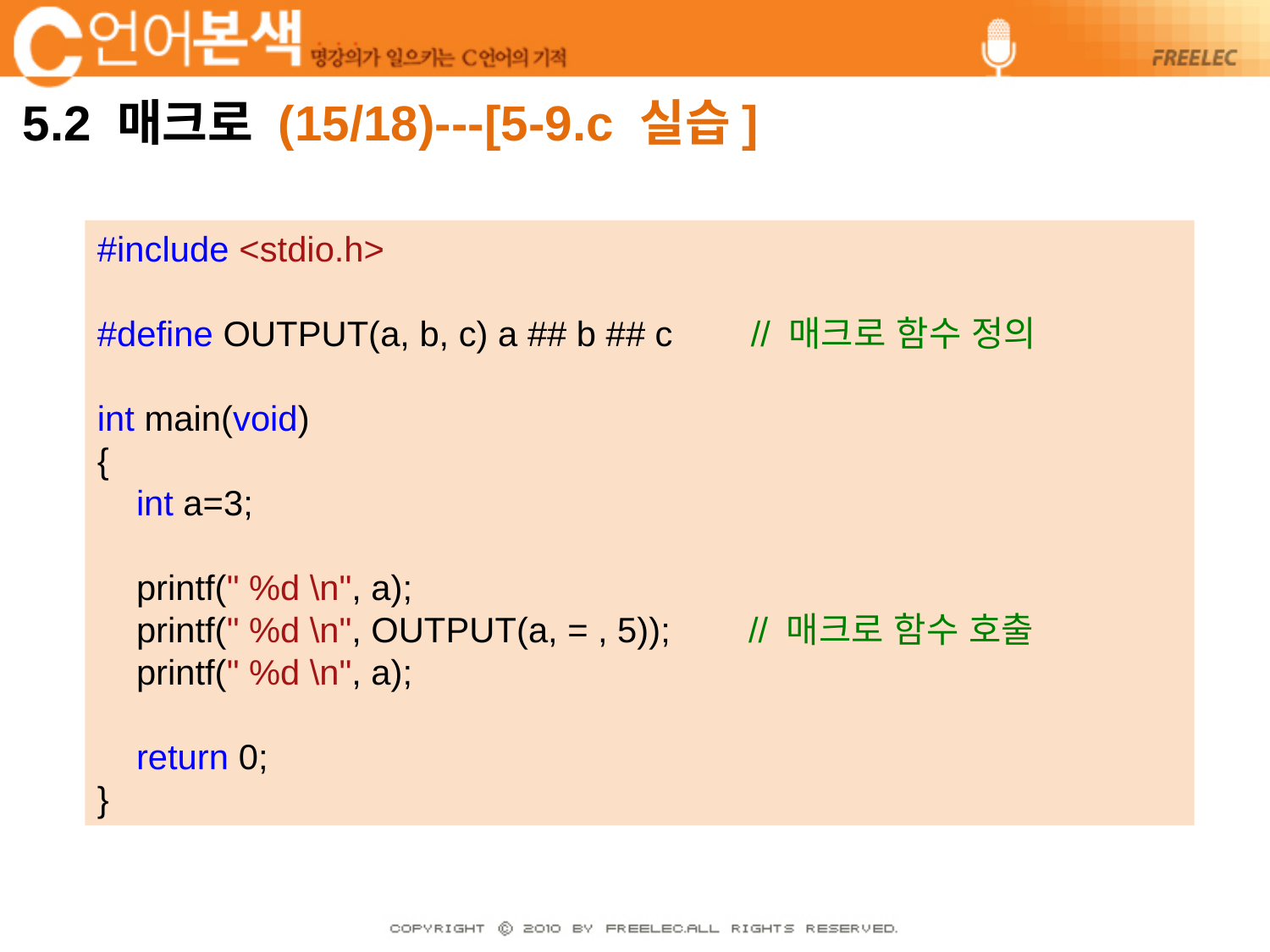

# 5.2 매크로 (15/18)---[5-9.c 실습]
#include <stdio.h>

#define OUTPUT(a, b, c) a ## b ## c        // 매크로 함수 정의

int main(void)
{
    int a=3;

    printf(" %d \n", a);
    printf(" %d \n", OUTPUT(a, = , 5));        // 매크로 함수 호출
    printf(" %d \n", a);

    return 0;
}